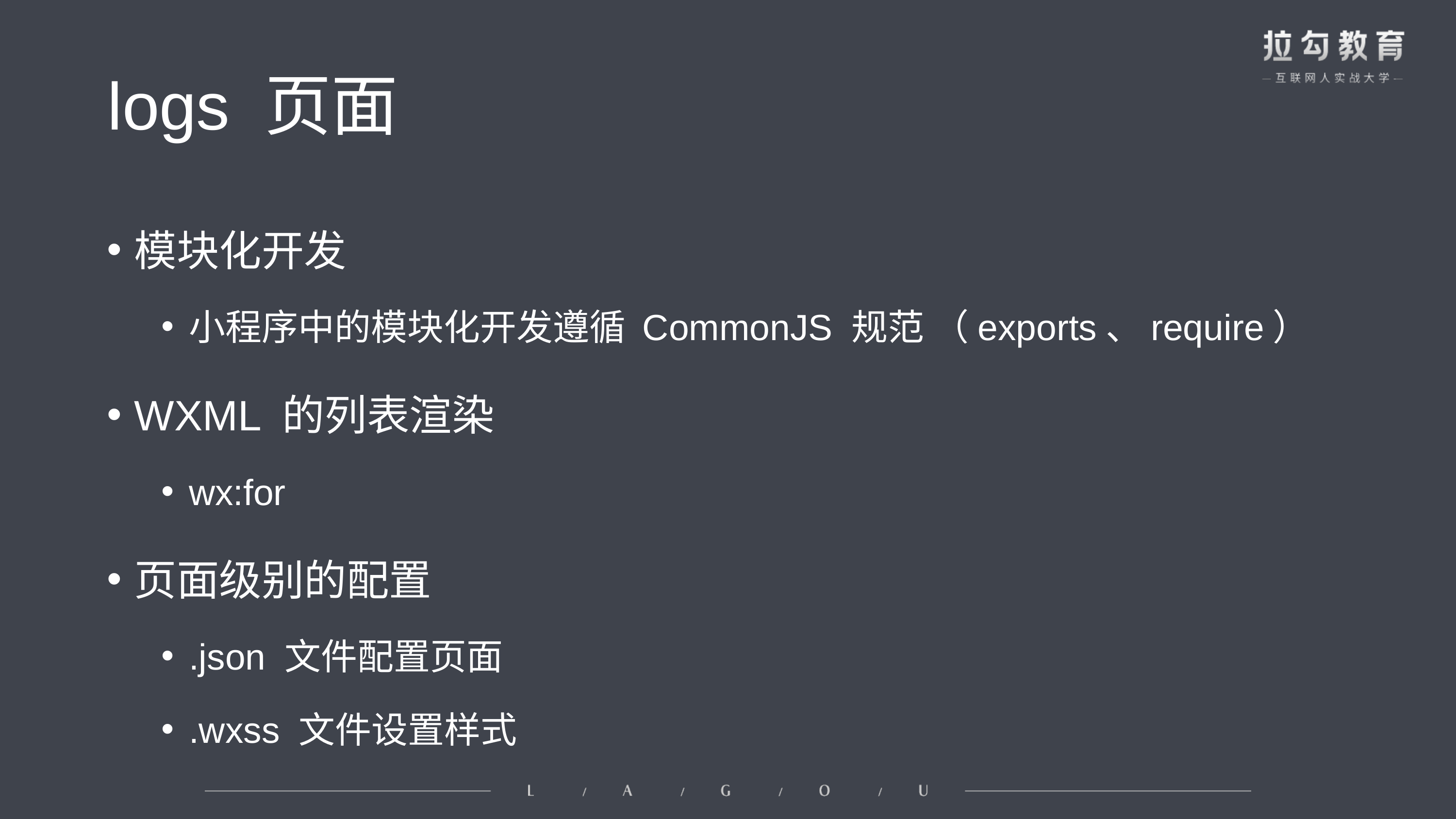

# logs 页面
模块化开发
小程序中的模块化开发遵循 CommonJS 规范 （exports、require）
WXML 的列表渲染
wx:for
页面级别的配置
.json 文件配置页面
.wxss 文件设置样式